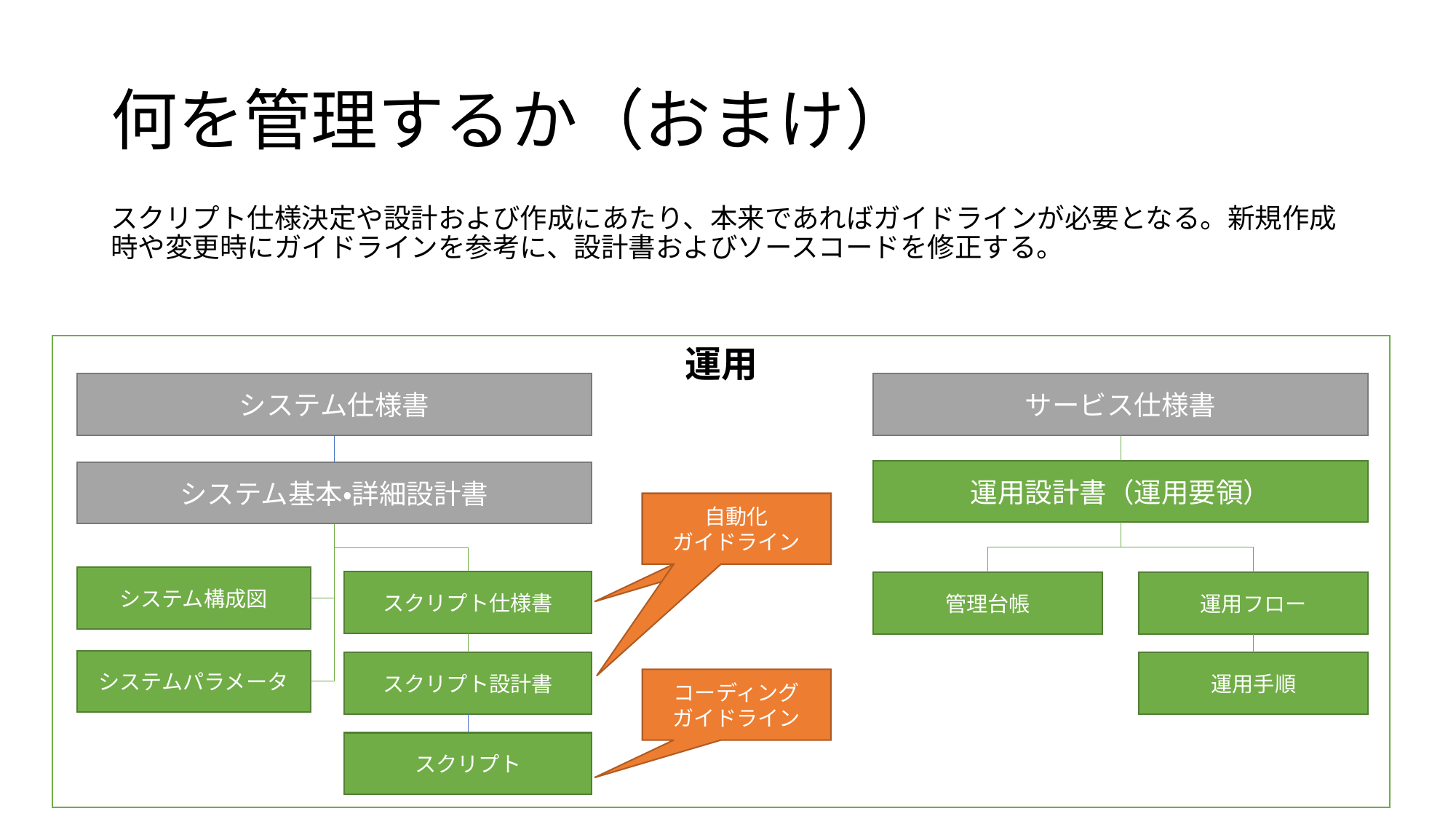

# 何を管理するか（おまけ）
スクリプト仕様決定や設計および作成にあたり、本来であればガイドラインが必要となる。新規作成時や変更時にガイドラインを参考に、設計書およびソースコードを修正する。
運用
システム仕様書
サービス仕様書
運用設計書（運用要領）
システム基本・詳細設計書
自動化
ガイドライン
自動化
ガイドライン
システム構成図
スクリプト仕様書
管理台帳
運用フロー
システムパラメータ
スクリプト設計書
運用手順
コーディング
ガイドライン
スクリプト